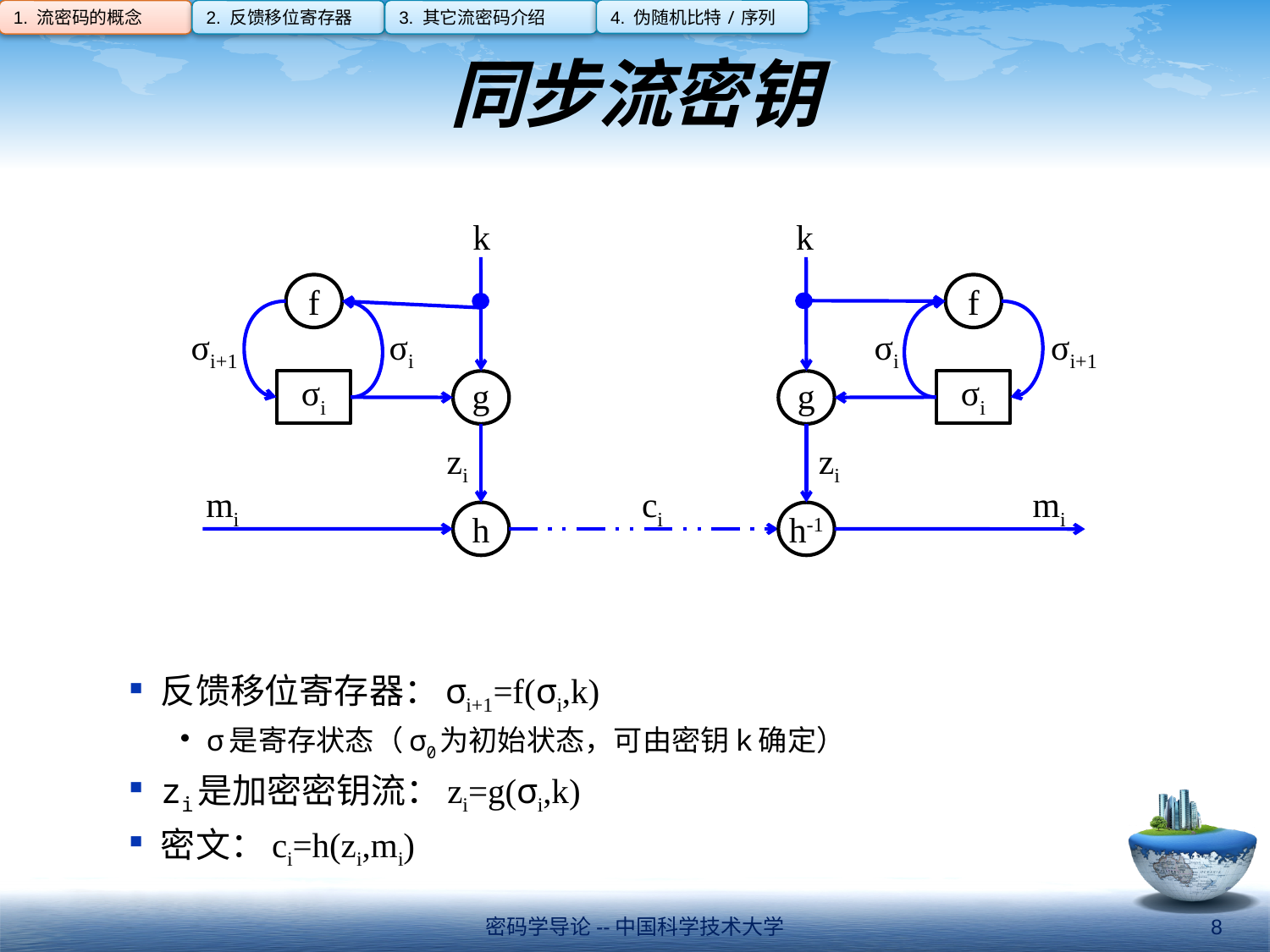

4. 伪随机比特/序列
1. 流密码的概念
2. 反馈移位寄存器
3. 其它流密码介绍
# 同步流密钥

反馈移位寄存器：σi+1=f(σi,k)
σ是寄存状态（σ0为初始状态，可由密钥k确定）
zi是加密密钥流：zi=g(σi,k)
密文：ci=h(zi,mi)
k
k
f
f

σi+1
σi
σi
σi+1
σi
g
g
σi
zi
zi
mi
ci
mi
h
h-1
密码学导论--中国科学技术大学
8